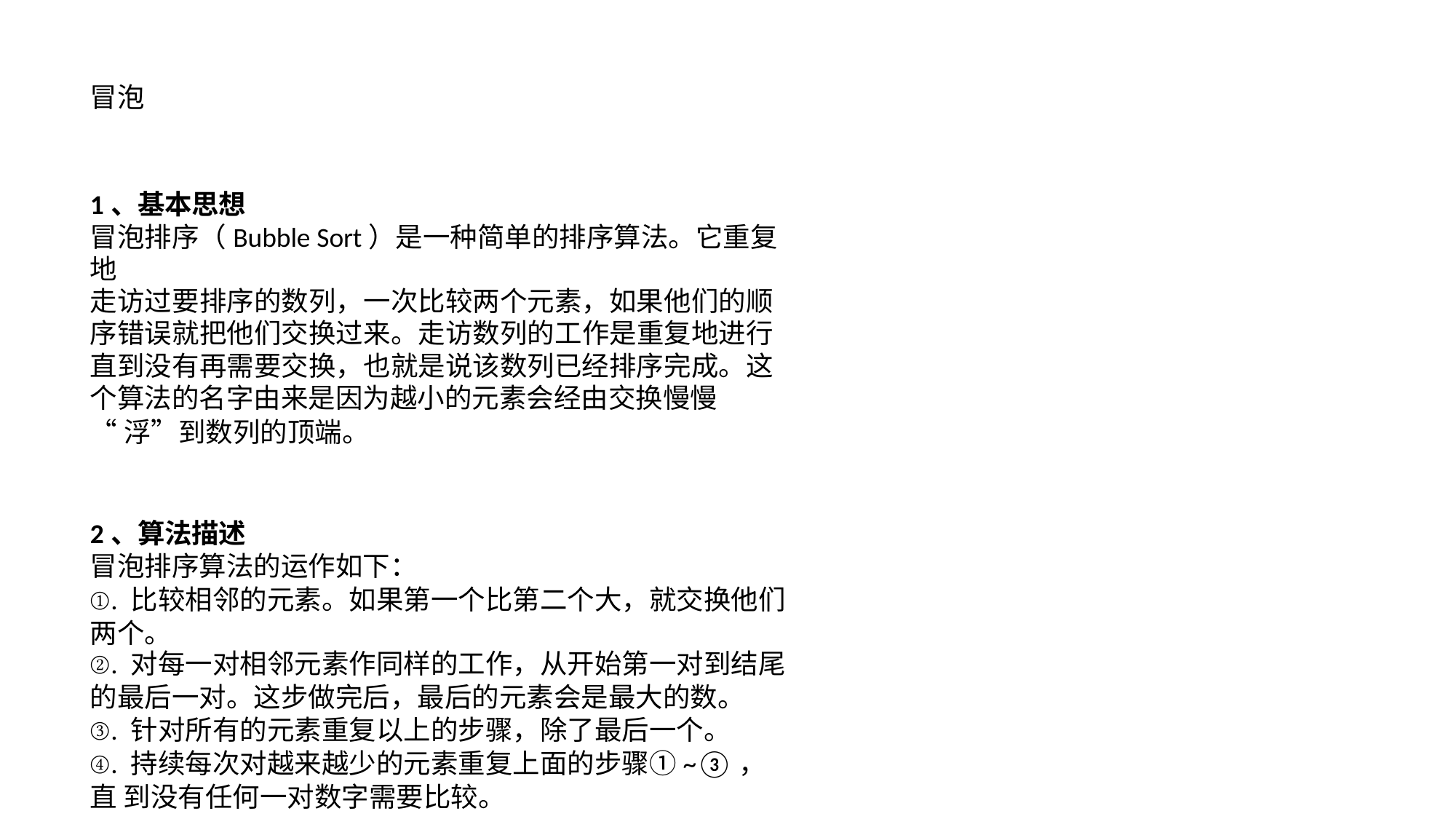

冒泡

1、基本思想
冒泡排序（Bubble Sort）是一种简单的排序算法。它重复地
走访过要排序的数列，一次比较两个元素，如果他们的顺 序错误就把他们交换过来。走访数列的工作是重复地进行 直到没有再需要交换，也就是说该数列已经排序完成。这 个算法的名字由来是因为越小的元素会经由交换慢慢
“浮”到数列的顶端。

2、算法描述
冒泡排序算法的运作如下：
①. 比较相邻的元素。如果第一个比第二个大，就交换他们 两个。
②. 对每一对相邻元素作同样的工作，从开始第一对到结尾
的最后一对。这步做完后，最后的元素会是最大的数。
③. 针对所有的元素重复以上的步骤，除了最后一个。
④. 持续每次对越来越少的元素重复上面的步骤①~③，直 到没有任何一对数字需要比较。